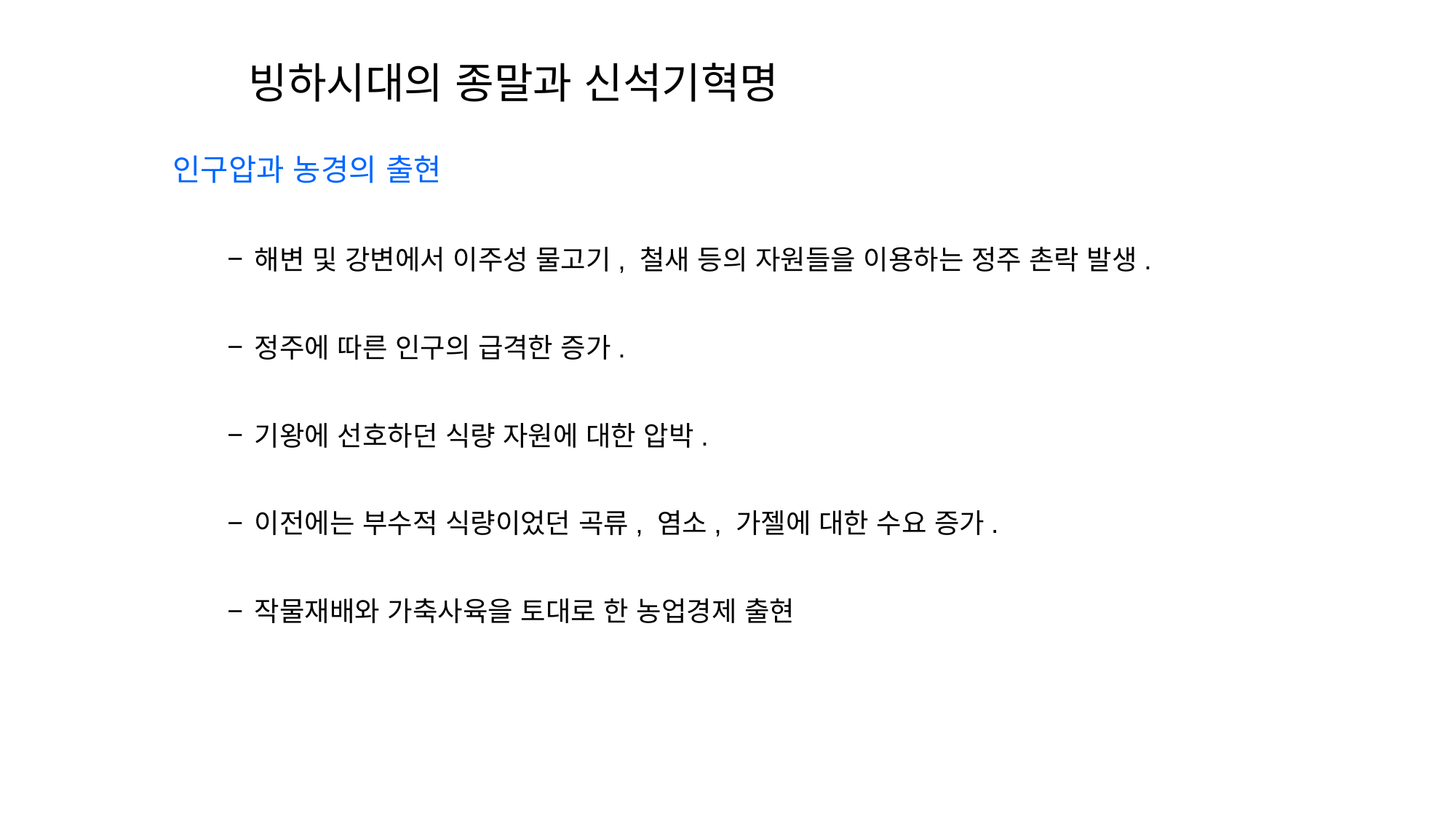

빙하시대의 종말과 신석기혁명
인구압과 농경의 출현

해변 및 강변에서 이주성 물고기, 철새 등의 자원들을 이용하는 정주 촌락 발생.

정주에 따른 인구의 급격한 증가.

기왕에 선호하던 식량 자원에 대한 압박.

이전에는 부수적 식량이었던 곡류, 염소, 가젤에 대한 수요 증가.

작물재배와 가축사육을 토대로 한 농업경제 출현